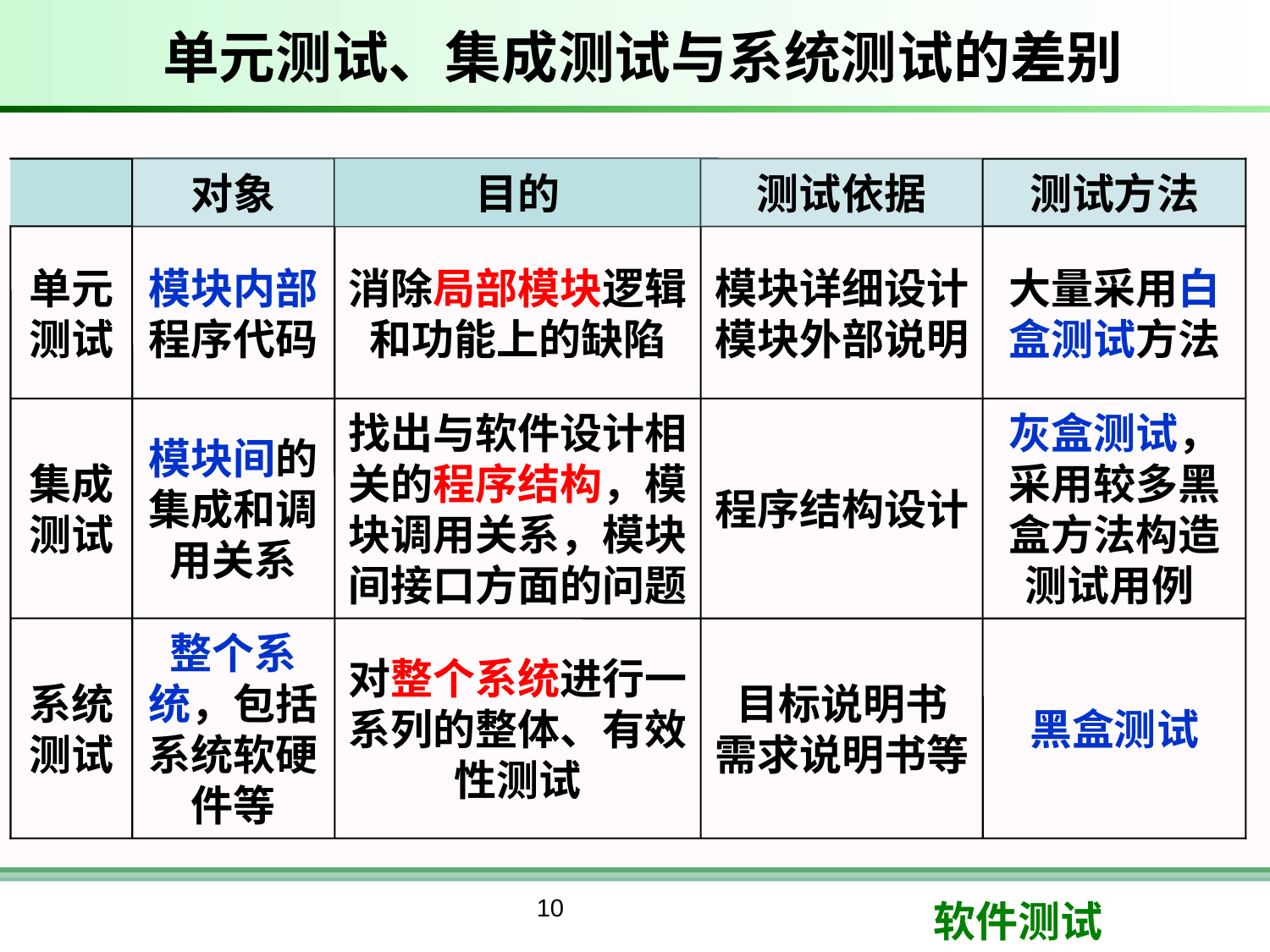

# 单元测试、集成测试与系统测试的差别

对象

模块内部程序代码
模块间的集成和调用关系
整个系统，包括系统软硬件等
目的

消除局部模块逻辑和功能上的缺陷
找出与软件设计相关的程序结构，模块调用关系，模块间接口方面的问题
对整个系统进行一系列的整体、有效性测试
测试依据

模块详细设计
模块外部说明
程序结构设计
目标说明书
需求说明书等
测试方法

大量采用白盒测试方法
灰盒测试，采用较多黑盒方法构造测试用例
黑盒测试
单元测试

集成测试

系统测试

10